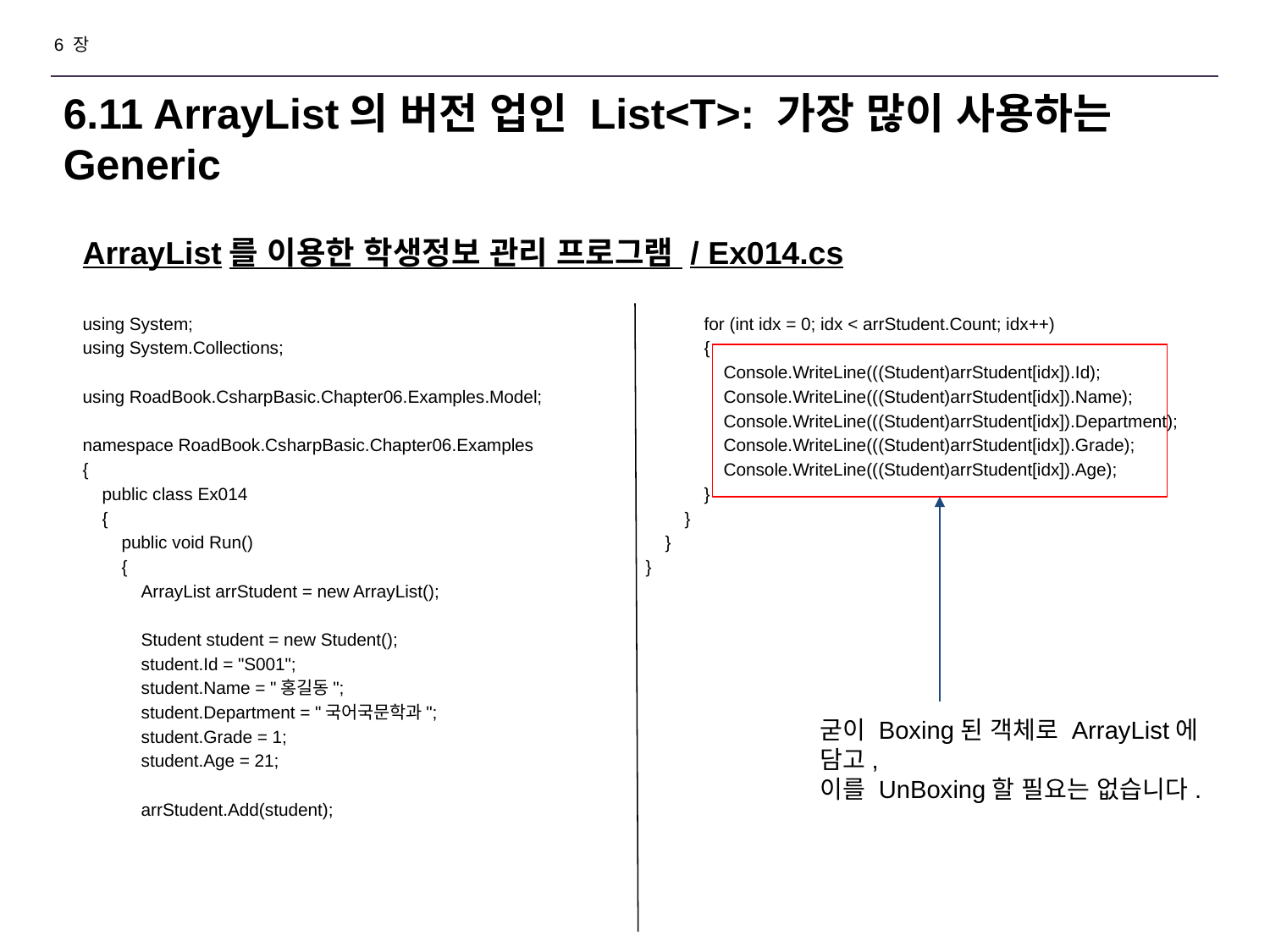

6 장
# 6.11 ArrayList의 버전 업인 List<T>: 가장 많이 사용하는 Generic
ArrayList를 이용한 학생정보 관리 프로그램 / Ex014.cs
using System;
using System.Collections;

using RoadBook.CsharpBasic.Chapter06.Examples.Model;

namespace RoadBook.CsharpBasic.Chapter06.Examples
{
    public class Ex014
    {
        public void Run()
        {
            ArrayList arrStudent = new ArrayList();

            Student student = new Student();
            student.Id = "S001";
            student.Name = "홍길동";
            student.Department = "국어국문학과";
            student.Grade = 1;
            student.Age = 21;

            arrStudent.Add(student);

            for (int idx = 0; idx < arrStudent.Count; idx++)
            {
                Console.WriteLine(((Student)arrStudent[idx]).Id);
                Console.WriteLine(((Student)arrStudent[idx]).Name);
                Console.WriteLine(((Student)arrStudent[idx]).Department);
                Console.WriteLine(((Student)arrStudent[idx]).Grade);
                Console.WriteLine(((Student)arrStudent[idx]).Age);
            }
        }
    }
}

굳이 Boxing된 객체로 ArrayList에 담고,
이를 UnBoxing할 필요는 없습니다.